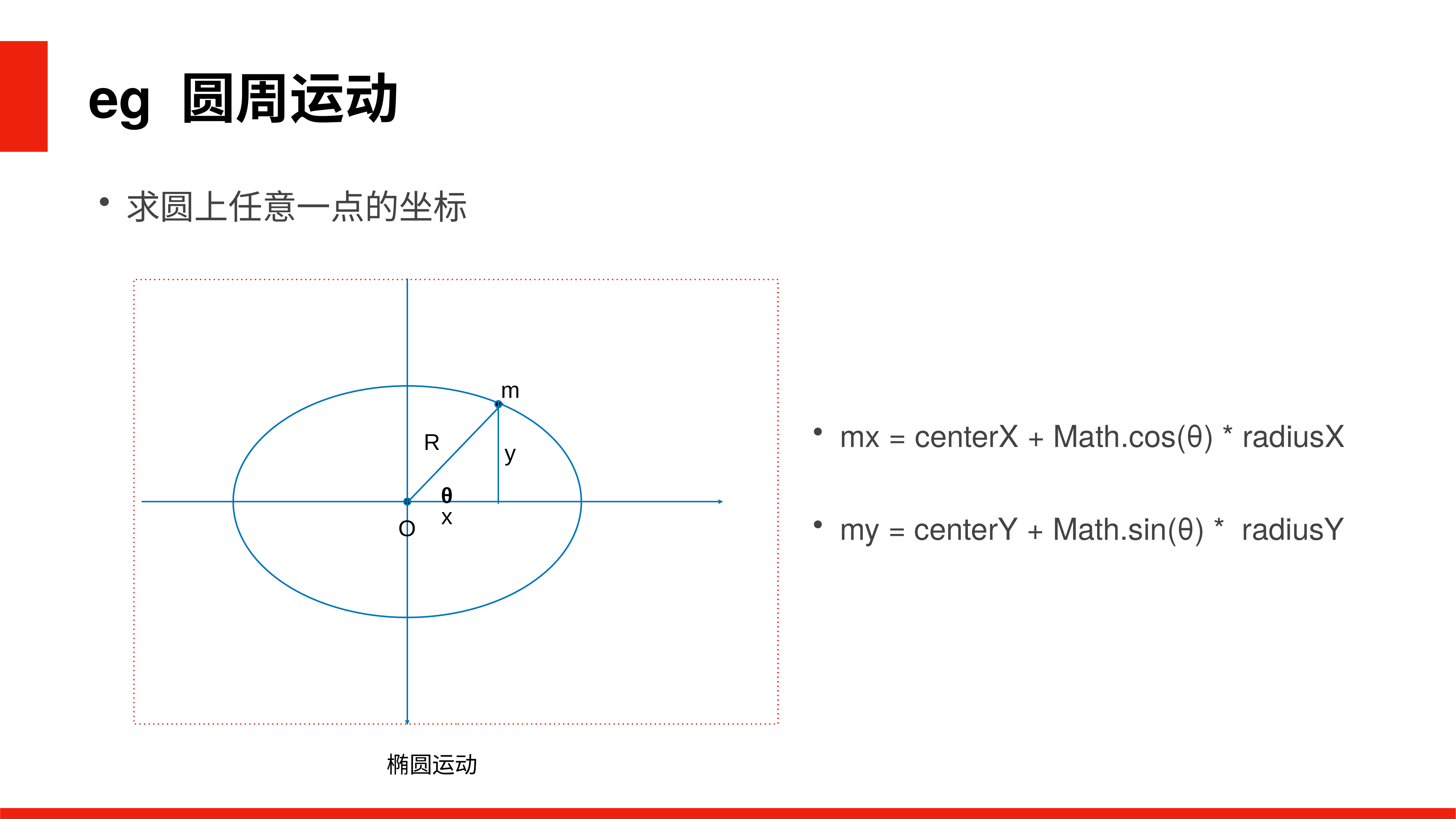

eg 圆周运动
求圆上任意一点的坐标

m

mx = centerX + Math.cos(θ) * radiusX
R
y
θ
my = centerY + Math.sin(θ) *  radiusY

x

O
椭圆运动
8